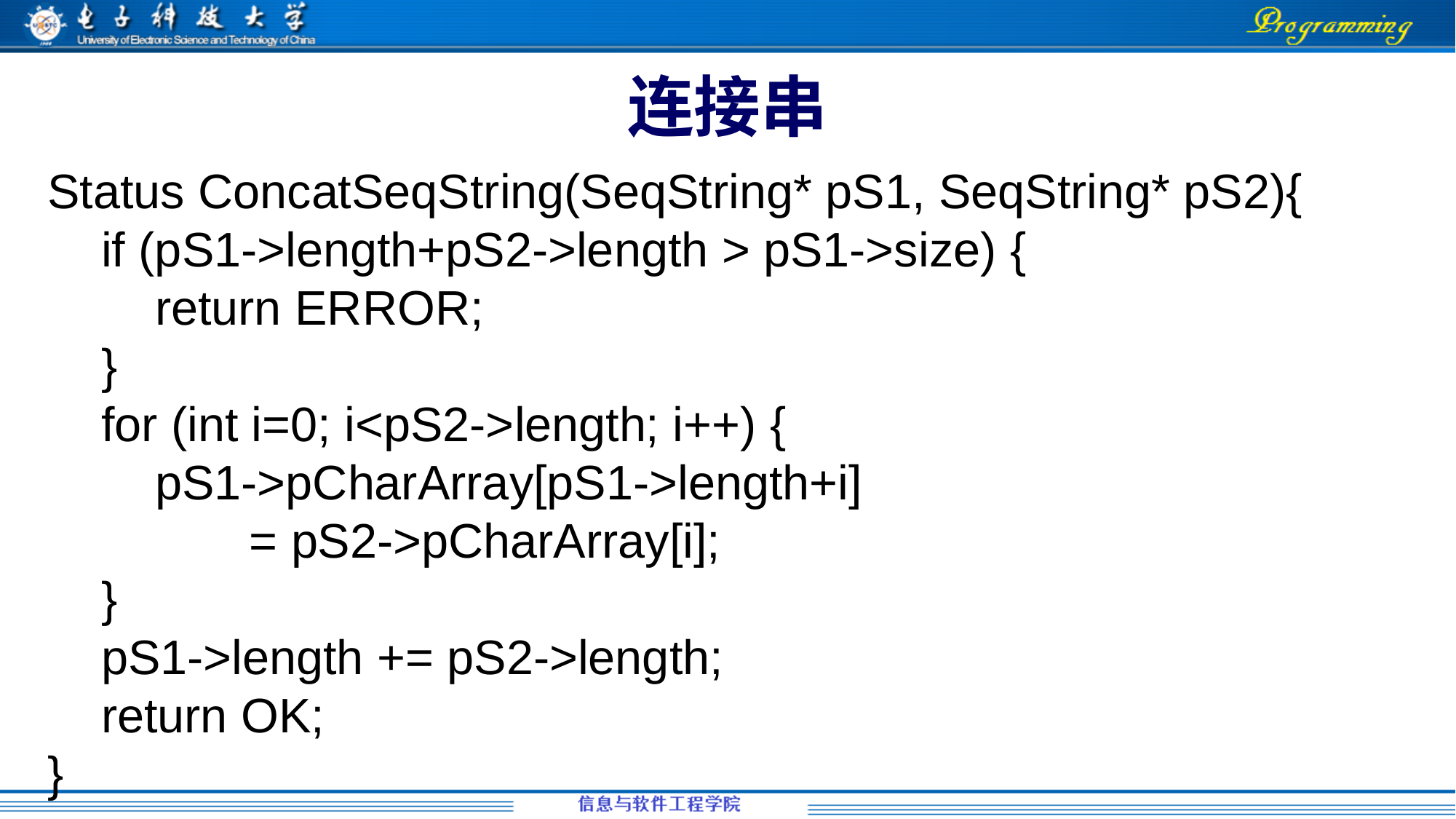

# 连接串
Status ConcatSeqString(SeqString* pS1, SeqString* pS2){
    if (pS1->length+pS2->length > pS1->size) {
        return ERROR;
    }
    for (int i=0; i<pS2->length; i++) {
        pS1->pCharArray[pS1->length+i]
               = pS2->pCharArray[i];
    }
    pS1->length += pS2->length;
    return OK;
}